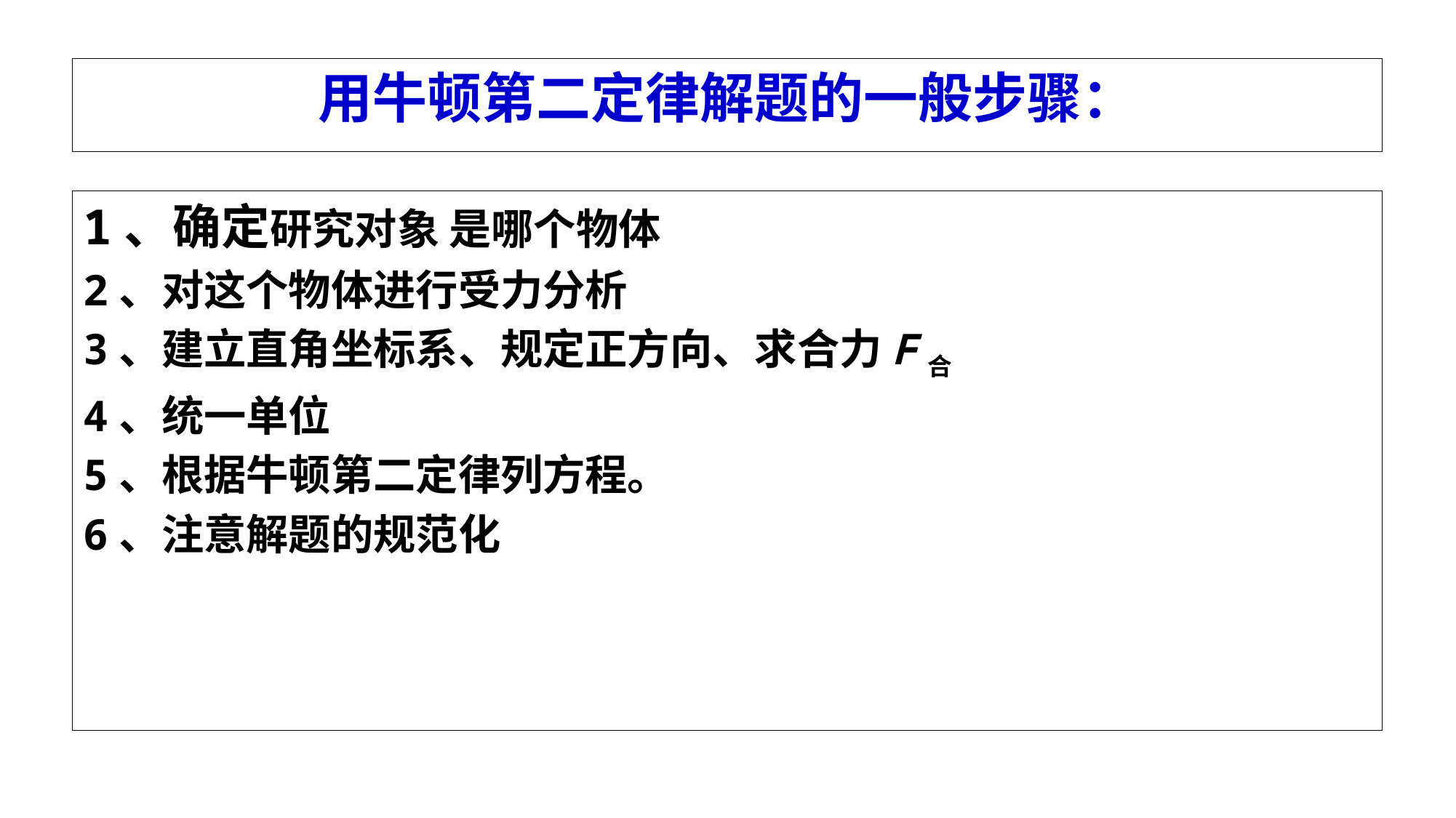

# 用牛顿第二定律解题的一般步骤：
1、确定研究对象 是哪个物体
2、对这个物体进行受力分析
3、建立直角坐标系、规定正方向、求合力F合
4、统一单位
5、根据牛顿第二定律列方程。
6、注意解题的规范化